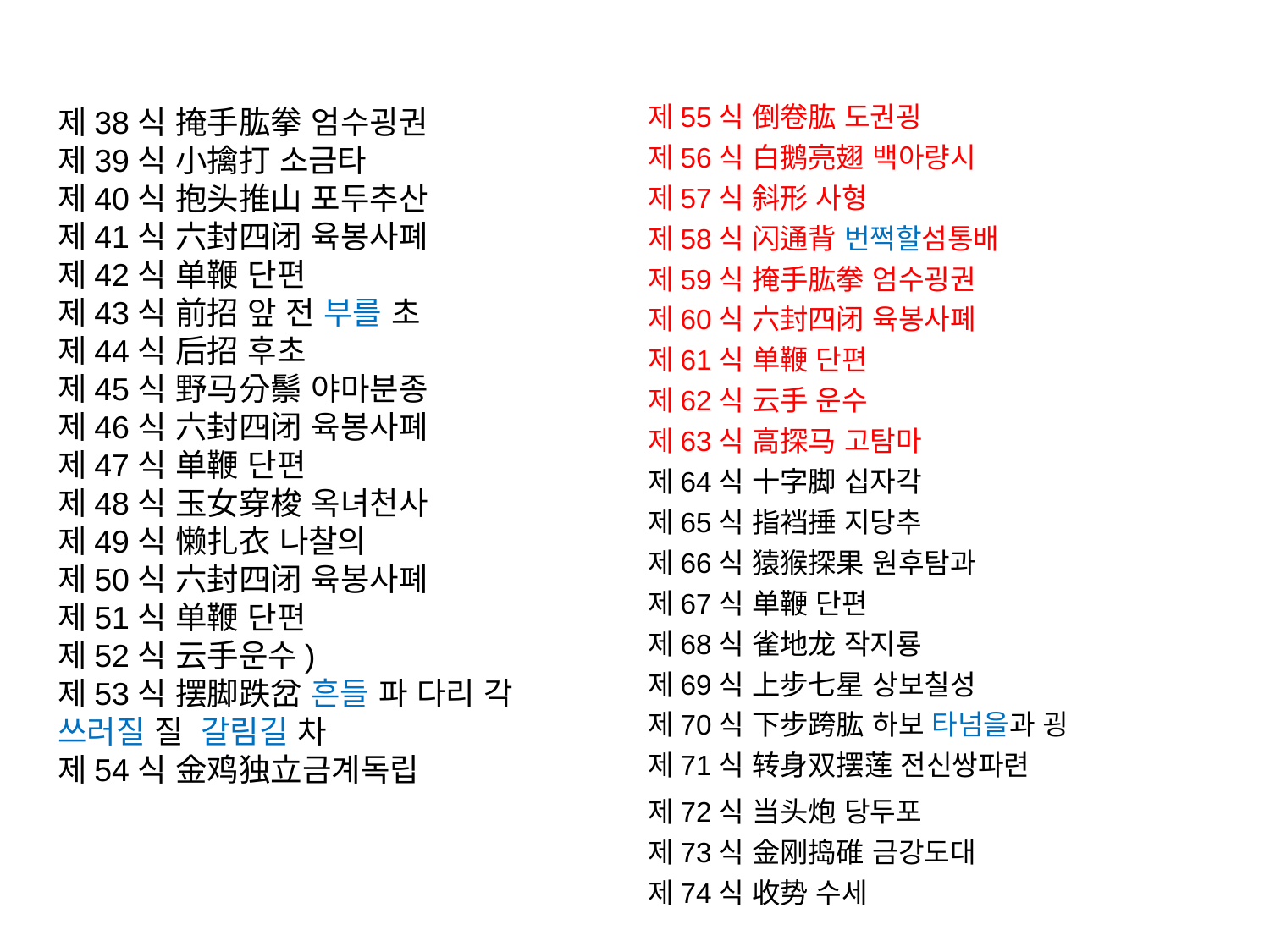

제55식 倒卷肱 도권굉
제56식 白鹅亮翅 백아량시
제57식 斜形 사형
제58식 闪通背 번쩍할섬통배
제59식 掩手肱拳 엄수굉권
제60식 六封四闭 육봉사폐
제61식 单鞭 단편
제62식 云手 운수
제63식 高探马 고탐마
제64식 十字脚 십자각
제65식 指裆捶 지당추
제66식 猿猴探果 원후탐과
제67식 单鞭 단편
제68식 雀地龙 작지룡
제69식 上步七星 상보칠성
제70식 下步跨肱 하보 타넘을과 굉
제71식 转身双摆莲 전신쌍파련
제72식 当头炮 당두포
제73식 金刚捣碓 금강도대
제74식 收势 수세
제38식 掩手肱拳 엄수굉권
제39식 小擒打 소금타
제40식 抱头推山 포두추산
제41식 六封四闭 육봉사폐
제42식 单鞭 단편
제43식 前招 앞 전 부를 초
제44식 后招 후초
제45식 野马分鬃 야마분종
제46식 六封四闭 육봉사폐
제47식 单鞭 단편
제48식 玉女穿梭 옥녀천사
제49식 懒扎衣 나찰의
제50식 六封四闭 육봉사폐
제51식 单鞭 단편
제52식 云手운수)
제53식 摆脚跌岔 흔들 파 다리 각 쓰러질 질  갈림길 차
제54식 金鸡独立금계독립